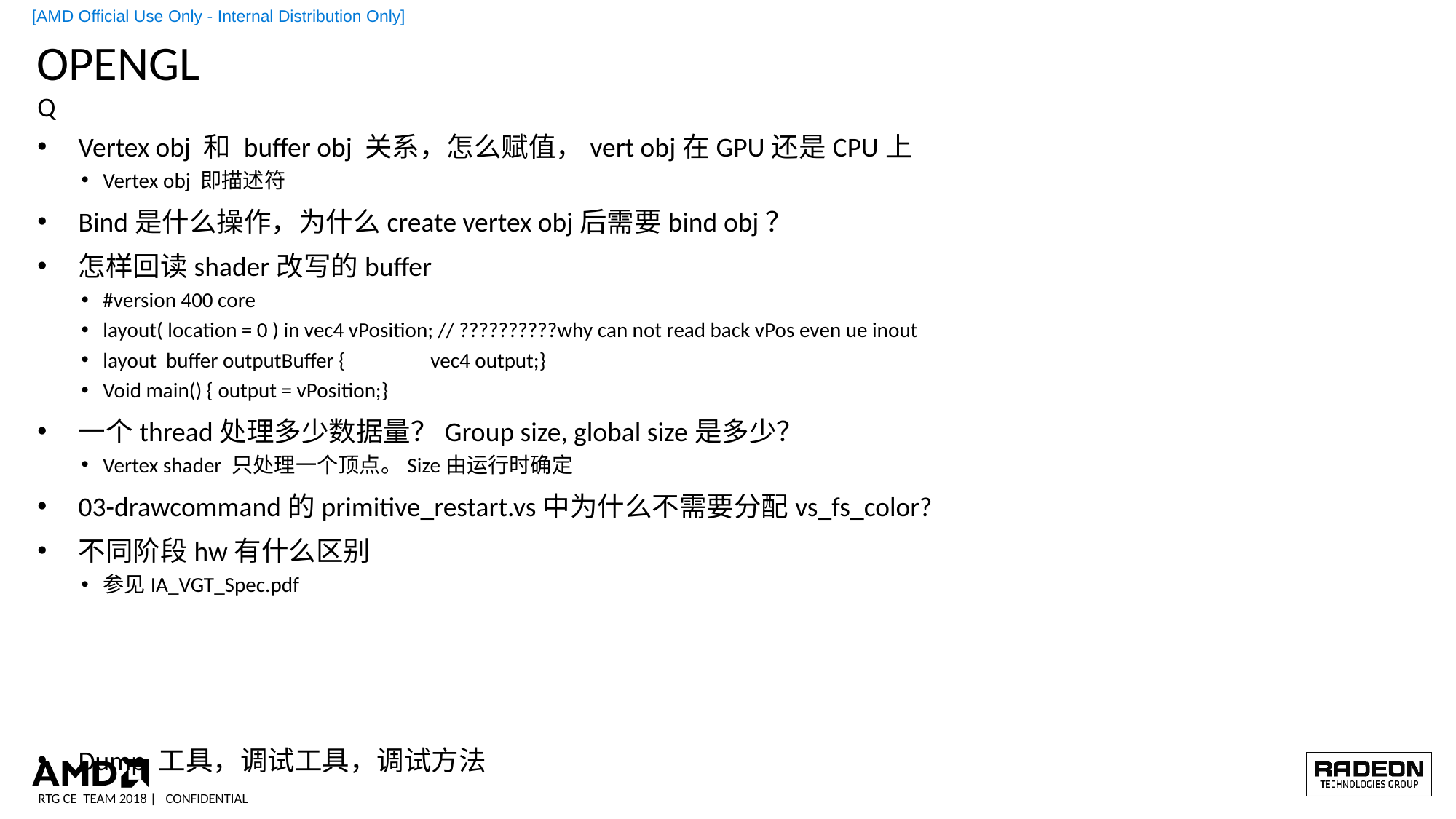

# opengl
Q
Vertex obj 和 buffer obj 关系，怎么赋值，vert obj在GPU还是CPU上
Vertex obj 即描述符
Bind是什么操作，为什么create vertex obj后需要bind obj？
怎样回读shader改写的buffer
#version 400 core
layout( location = 0 ) in vec4 vPosition; // ??????????why can not read back vPos even ue inout
layout  buffer outputBuffer {	vec4 output;}
Void main() { output = vPosition;}
一个thread处理多少数据量？Group size, global size是多少？
Vertex shader 只处理一个顶点。Size由运行时确定
03-drawcommand的primitive_restart.vs中为什么不需要分配vs_fs_color?
不同阶段hw有什么区别
参见IA_VGT_Spec.pdf

Dump 工具，调试工具，调试方法